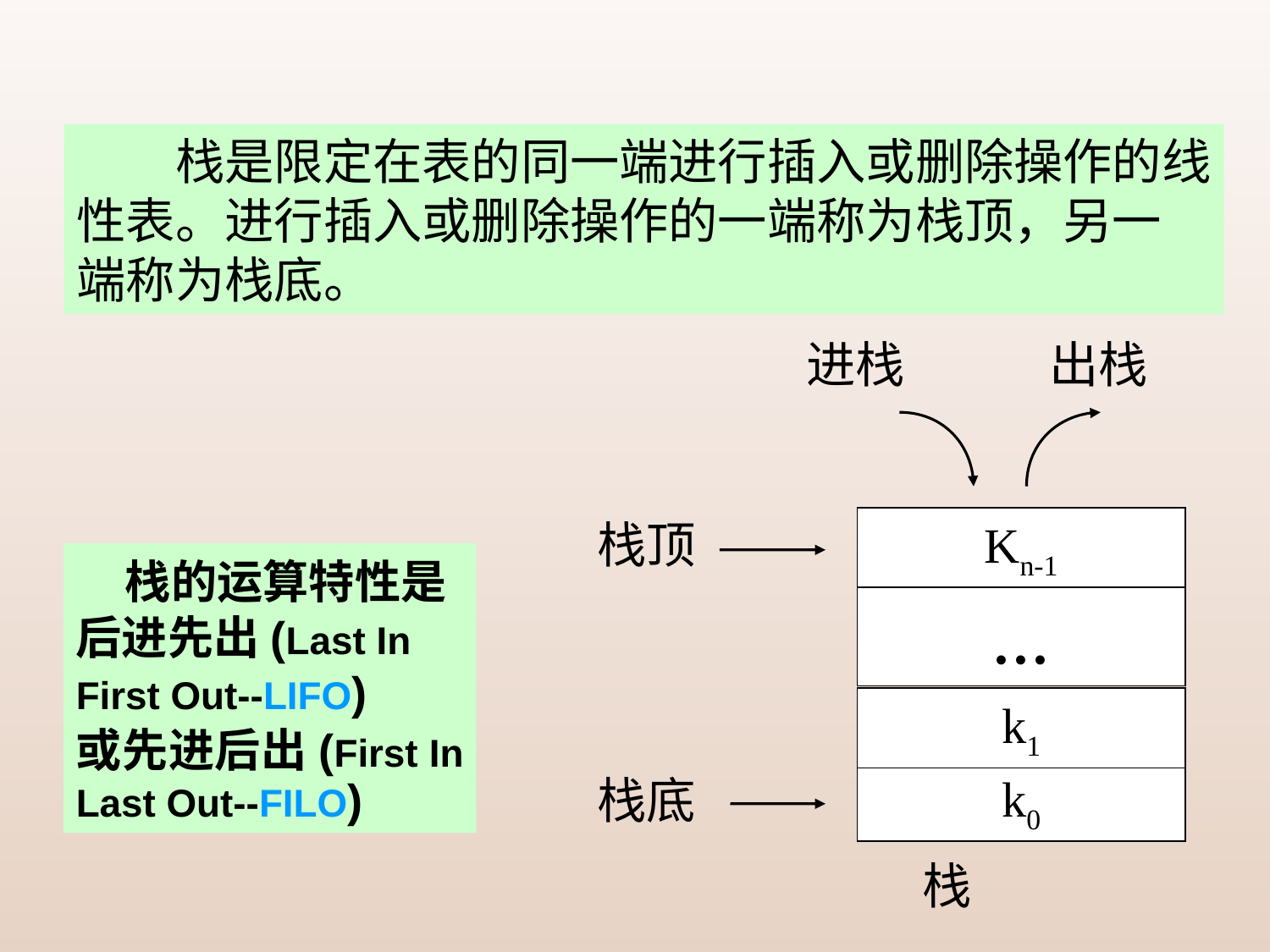

栈是限定在表的同一端进行插入或删除操作的线
性表。进行插入或删除操作的一端称为栈顶，另一
端称为栈底。
进栈
出栈

栈顶
Kn-1

...
k1
k0
栈底

栈

　栈的运算特性是后进先出(Last In First Out--LIFO)
或先进后出(First In Last Out--FILO)